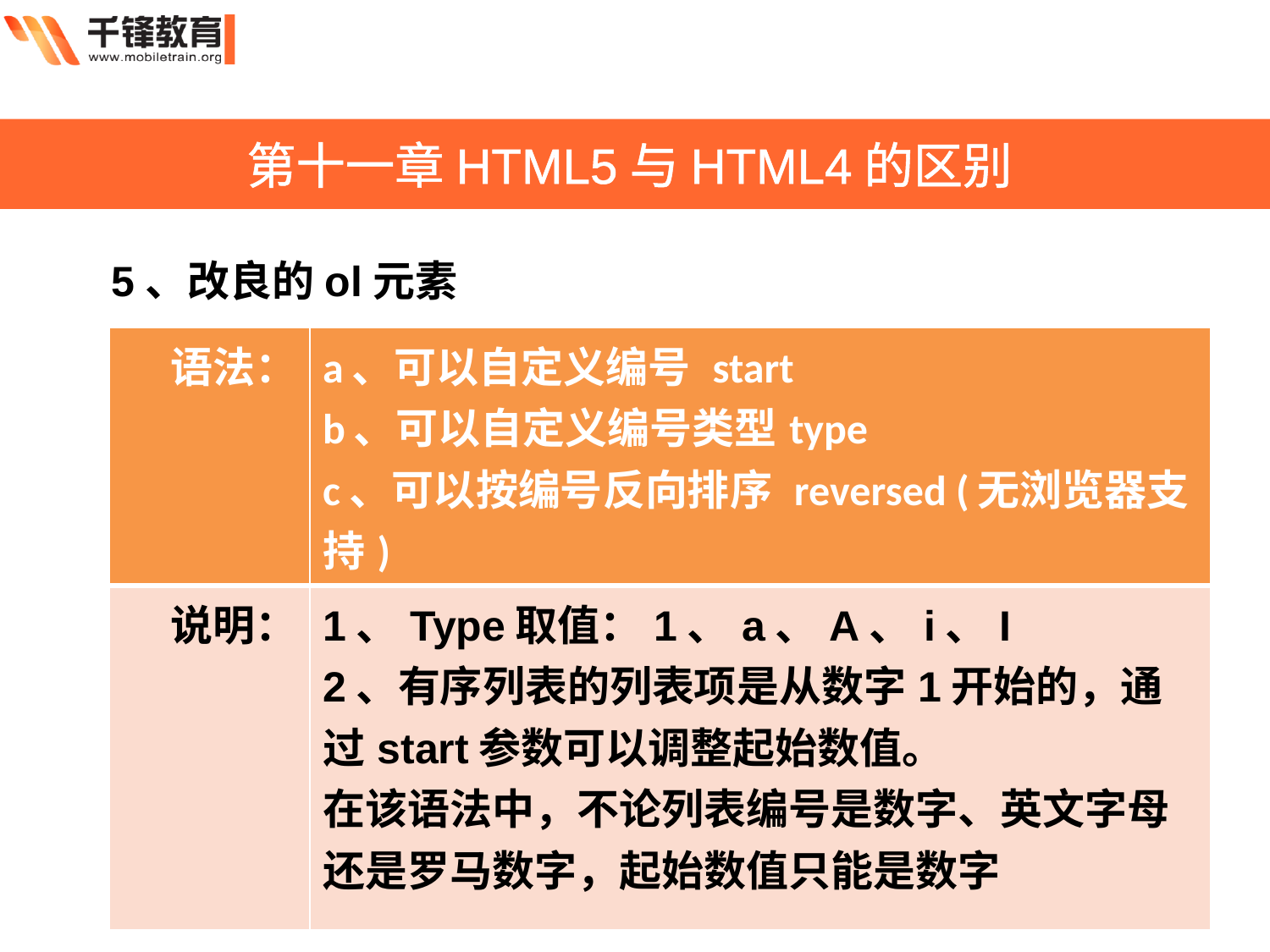

第十一章HTML5与HTML4的区别
5、改良的ol元素

| 语法： | a、可以自定义编号 start b、可以自定义编号类型type c、可以按编号反向排序 reversed (无浏览器支持) |
| --- | --- |
| 说明： | 1、Type取值：1、a、A、i、I 2、有序列表的列表项是从数字1开始的，通过start参数可以调整起始数值。 在该语法中，不论列表编号是数字、英文字母还是罗马数字，起始数值只能是数字 |